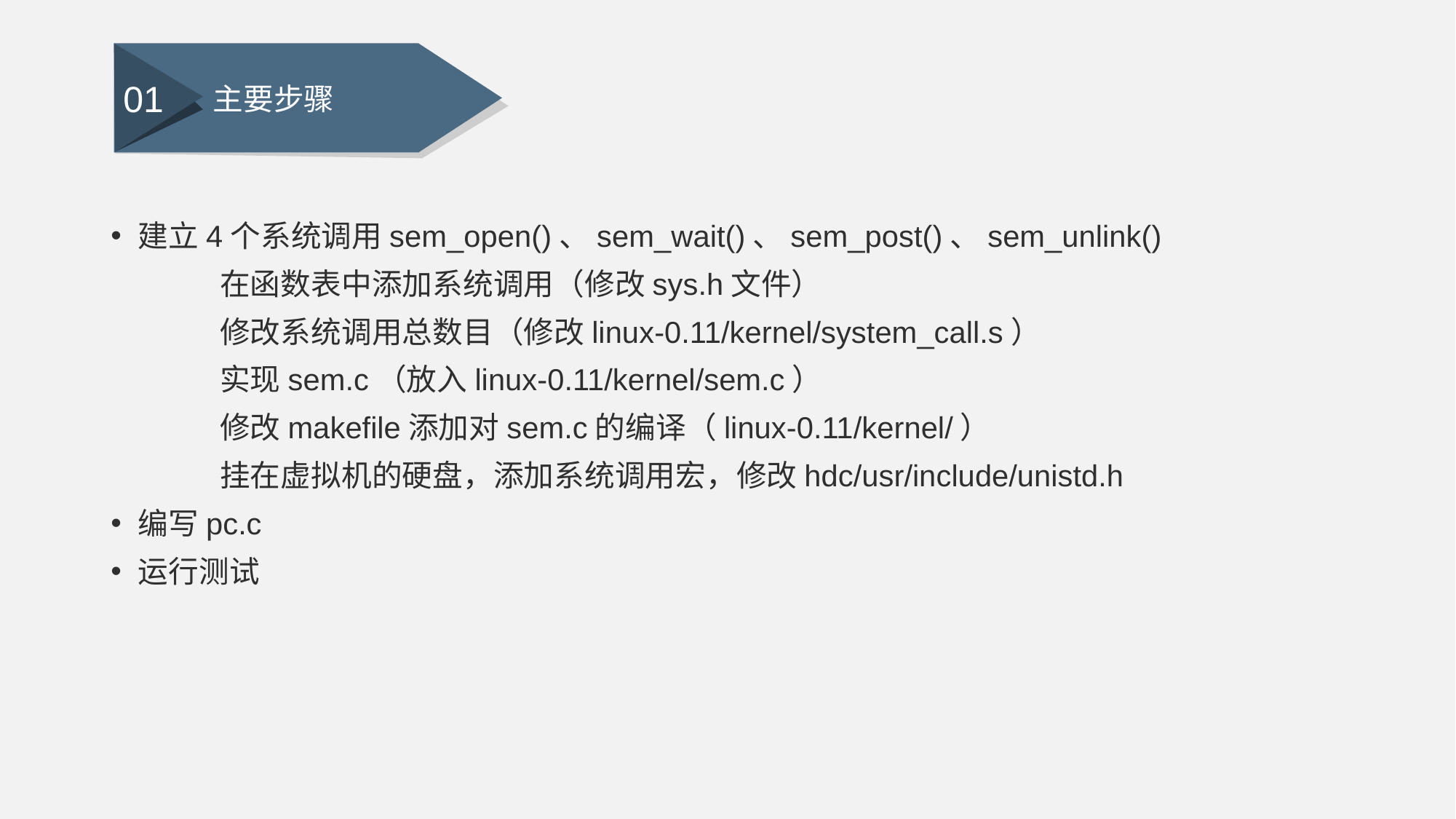

主要步骤
01

建立4个系统调用sem_open()、sem_wait()、sem_post()、sem_unlink()
	在函数表中添加系统调用（修改sys.h文件）
	修改系统调用总数目（修改linux-0.11/kernel/system_call.s）
	实现sem.c（放入linux-0.11/kernel/sem.c）
	修改makefile添加对sem.c的编译（linux-0.11/kernel/）
	挂在虚拟机的硬盘，添加系统调用宏，修改hdc/usr/include/unistd.h
编写pc.c
运行测试